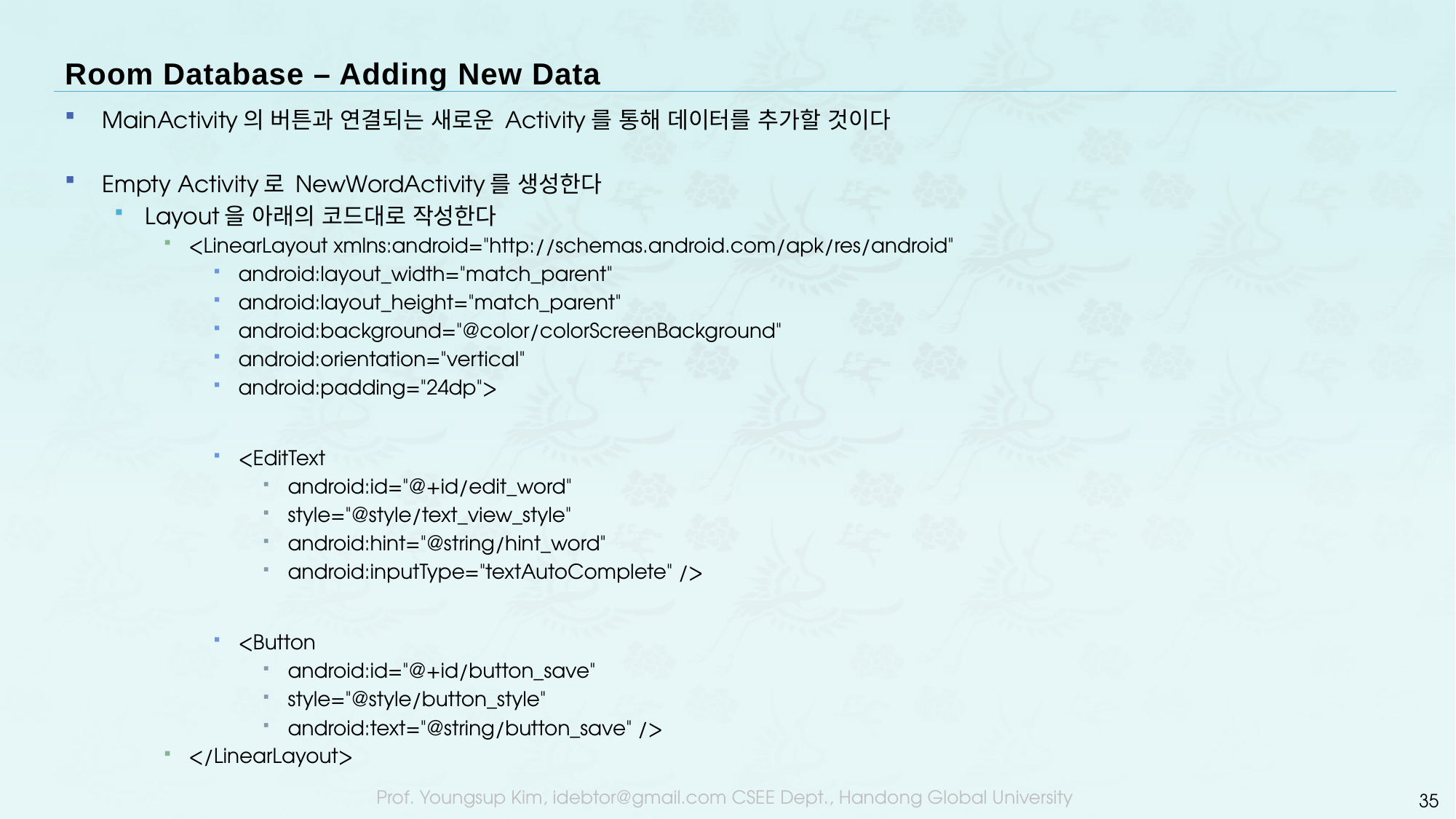

# Room Database – Adding New Data
MainActivity의 버튼과 연결되는 새로운 Activity를 통해 데이터를 추가할 것이다

Empty Activity로 NewWordActivity를 생성한다
Layout을 아래의 코드대로 작성한다
<LinearLayout xmlns:android="http://schemas.android.com/apk/res/android"
android:layout_width="match_parent"
android:layout_height="match_parent"
android:background="@color/colorScreenBackground"
android:orientation="vertical"
android:padding="24dp">

<EditText
android:id="@+id/edit_word"
style="@style/text_view_style"
android:hint="@string/hint_word"
android:inputType="textAutoComplete" />

<Button
android:id="@+id/button_save"
style="@style/button_style"
android:text="@string/button_save" />
</LinearLayout>

35